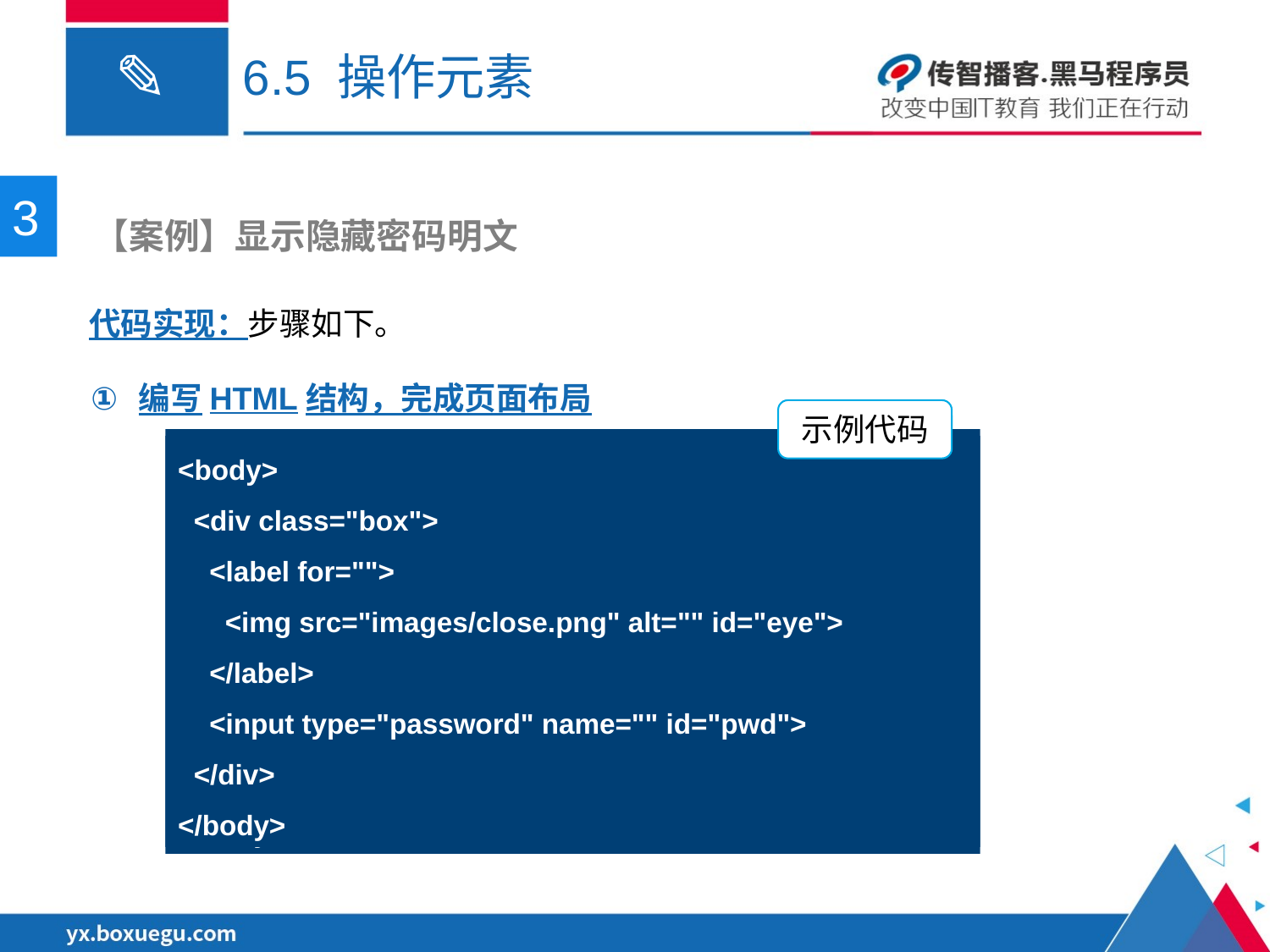

# 6.5 操作元素

3
  【案例】显示隐藏密码明文
代码实现：步骤如下。
编写HTML结构，完成页面布局
示例代码
<body>
  <div class="box">
    <label for="">
      <img src="images/close.png" alt="" id="eye">
    </label>
    <input type="password" name="" id="pwd">
  </div>
</body>
示例代码
<body>
  <div class="box">
    <label for="">
      <img src="images/close.png" alt="" id="eye">
    </label>
    <input type="password" name="" id="pwd">
  </div>
</body>